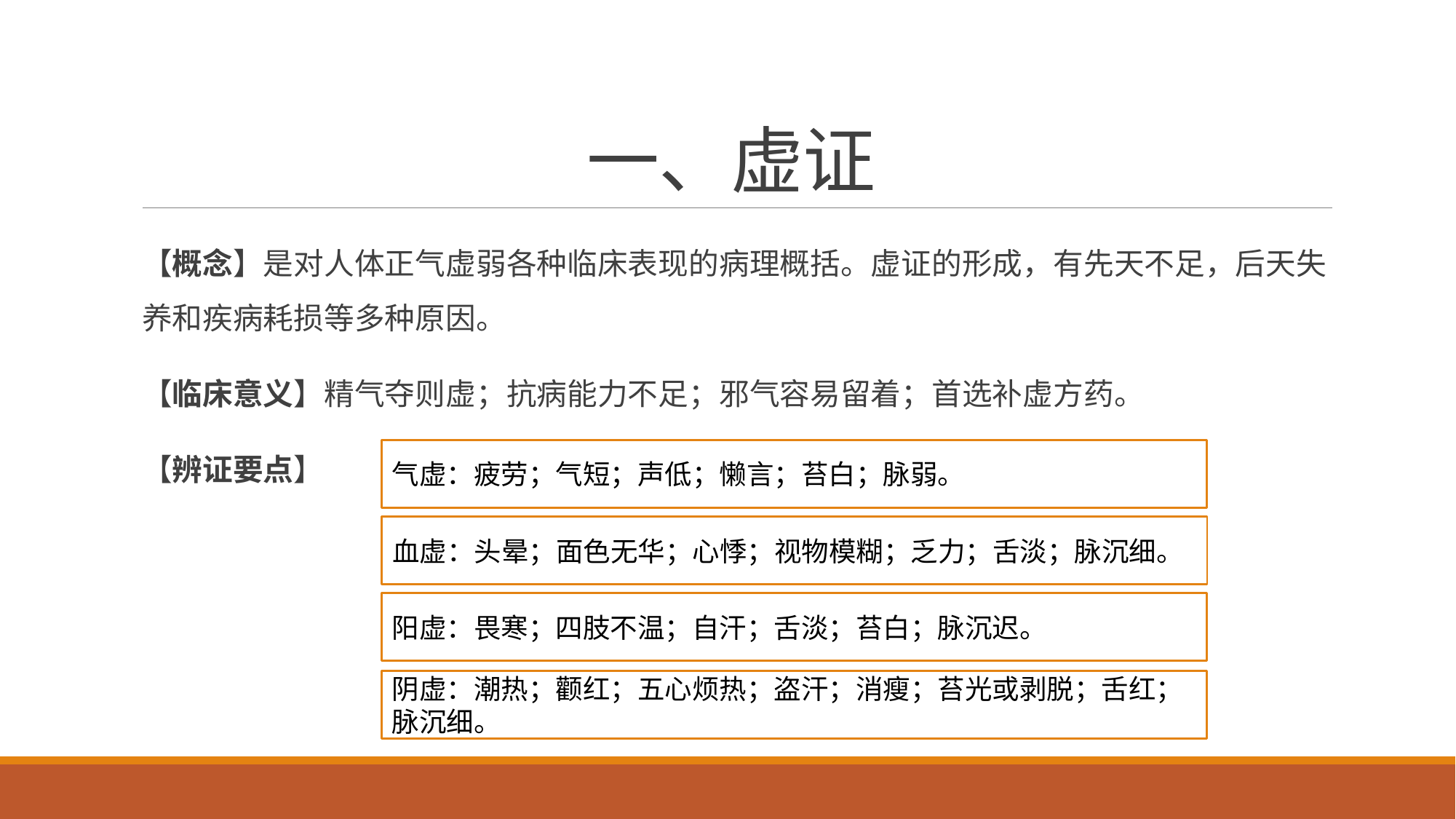

# 一、虚证
【概念】是对人体正气虚弱各种临床表现的病理概括。虚证的形成，有先天不足，后天失养和疾病耗损等多种原因。
【临床意义】精气夺则虚；抗病能力不足；邪气容易留着；首选补虚方药。
【辨证要点】

气虚：疲劳；气短；声低；懒言；苔白；脉弱。
血虚：头晕；面色无华；心悸；视物模糊；乏力；舌淡；脉沉细。
阳虚：畏寒；四肢不温；自汗；舌淡；苔白；脉沉迟。
阴虚：潮热；颧红；五心烦热；盗汗；消瘦；苔光或剥脱；舌红；脉沉细。